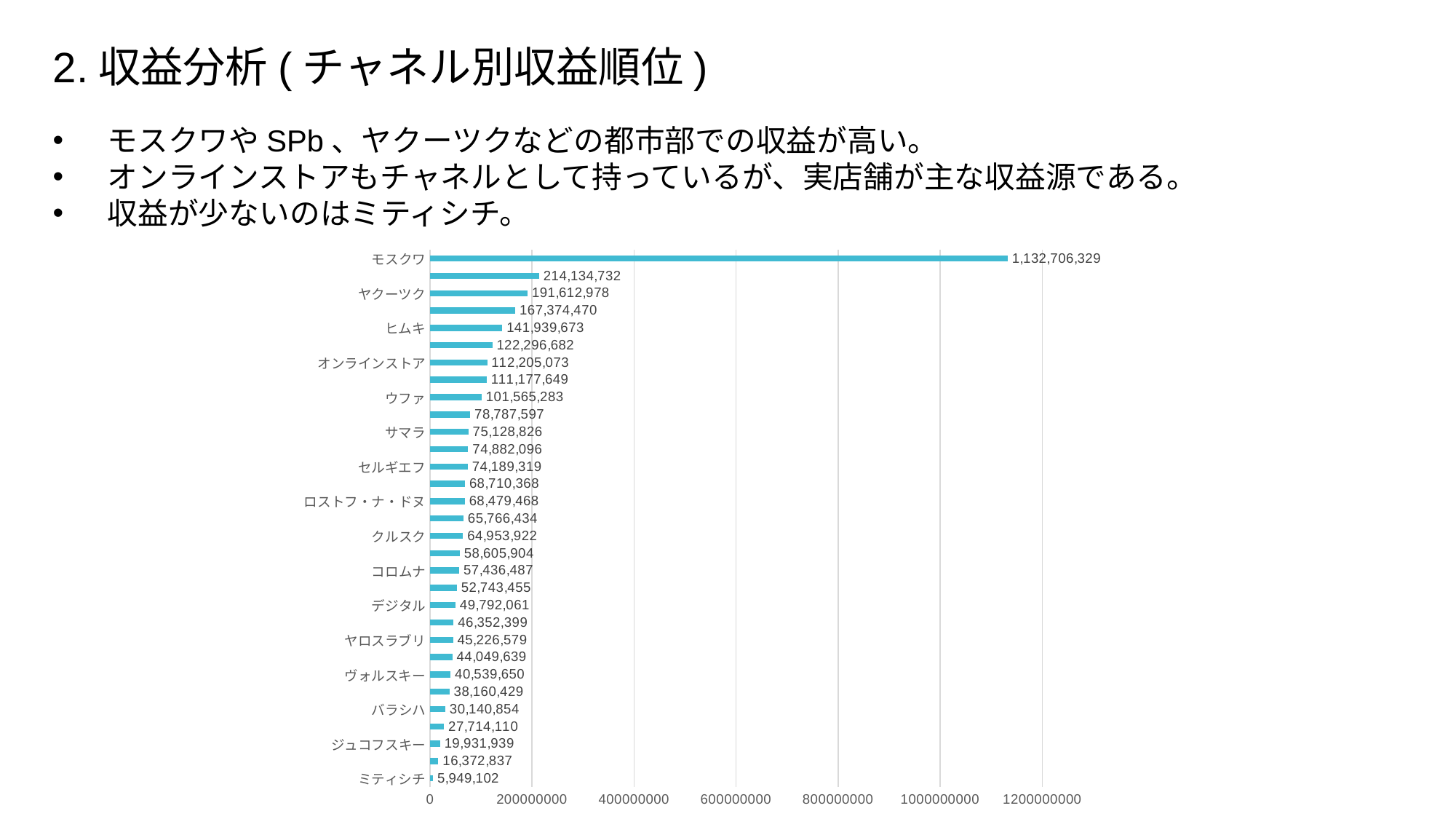

2.収益分析(チャネル別収益順位)
モスクワやSPb、ヤクーツクなどの都市部での収益が高い。
オンラインストアもチャネルとして持っているが、実店舗が主な収益源である。
収益が少ないのはミティシチ。

### Chart

| Category |  |
|---|---|
| ミティシチ | 5949101.570000007 |
| 訪問 | 16372837.00000007 |
| ジュコフスキー | 19931938.52000004 |
| トムスク | 27714110.01999995 |
| バラシハ | 30140853.86999984 |
| ヴォログダ | 38160429.02999949 |
| ヴォルスキー | 40539650.3199991 |
| アディゲア | 44049638.79999784 |
| ヤロスラブリ | 45226578.89999899 |
| ノボシビルスク | 46352399.0300002 |
| デジタル | 49792061.49999867 |
| カザン | 52743454.67999992 |
| コロムナ | 57436486.6300003 |
| チェーホフ | 58605903.52999896 |
| クルスク | 64953921.55000024 |
| オムスク | 65766434.410001 |
| ロストフ・ナ・ドヌ | 68479468.37000117 |
| カルーガ | 68710368.39999965 |
| セルギエフ | 74189318.91999936 |
| スルグト | 74882096.24999972 |
| サマラ | 75128825.73999918 |
| N.ノヴゴロド | 78787596.88999753 |
| ウファ | 101565283.3799972 |
| クラスノヤルスク | 111177649.2900029 |
| オンラインストア | 112205072.8599989 |
| チュメニ | 122296682.2500019 |
| ヒムキ | 141939672.999999 |
| ヴォロネジ | 167374470.350003 |
| ヤクーツク | 191612978.3599987 |
| SPb | 214134731.9999968 |
| モスクワ | 1132706329.150043 |